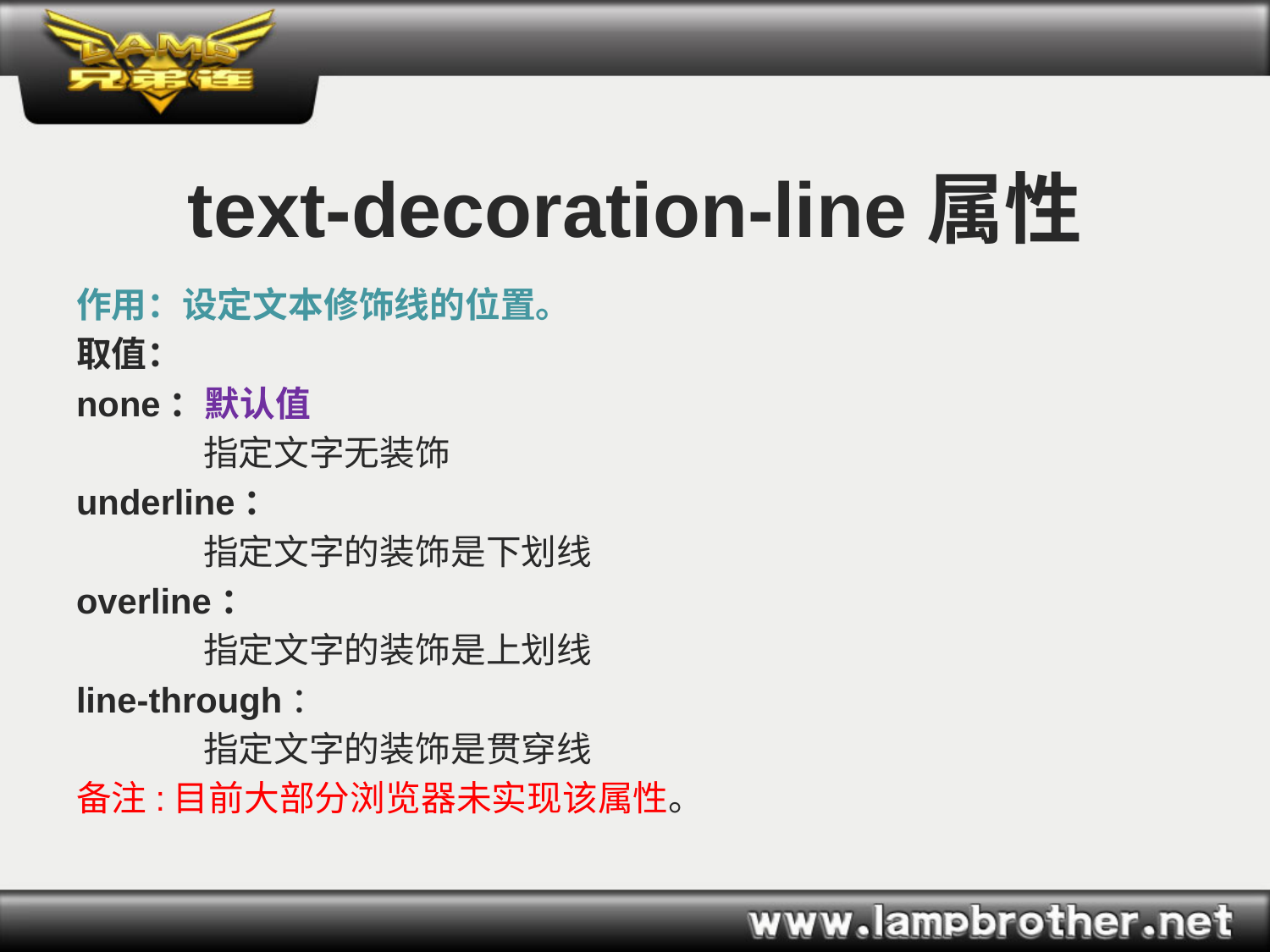

# text-decoration-line属性
作用：设定文本修饰线的位置。
取值：
none：默认值
	指定文字无装饰
underline：
	指定文字的装饰是下划线
overline：
	指定文字的装饰是上划线
line-through：
	指定文字的装饰是贯穿线
备注:目前大部分浏览器未实现该属性。